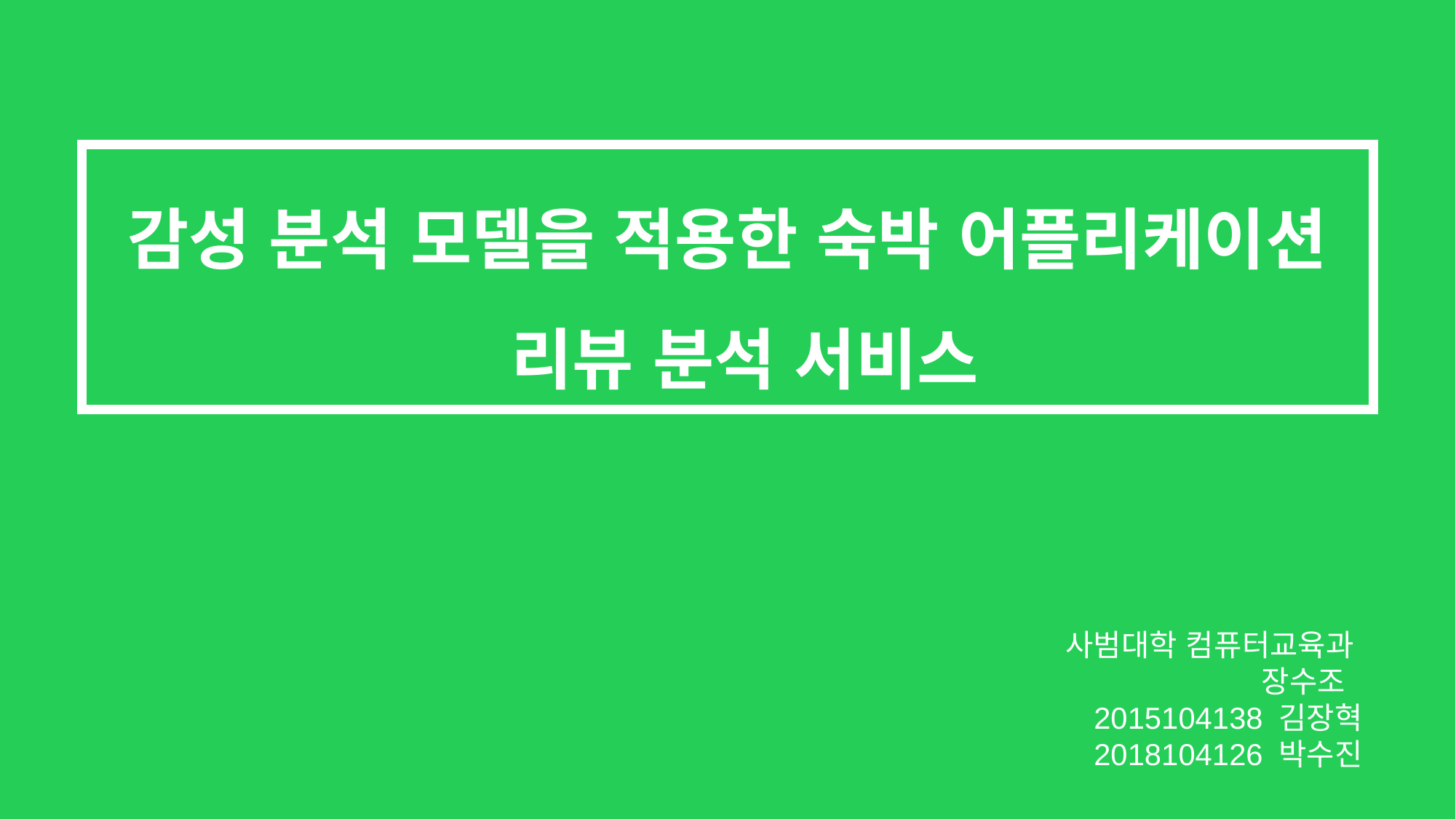

감성 분석 모델을 적용한 숙박 어플리케이션
 리뷰 분석 서비스
사범대학 컴퓨터교육과
장수조
2015104138 김장혁
2018104126 박수진